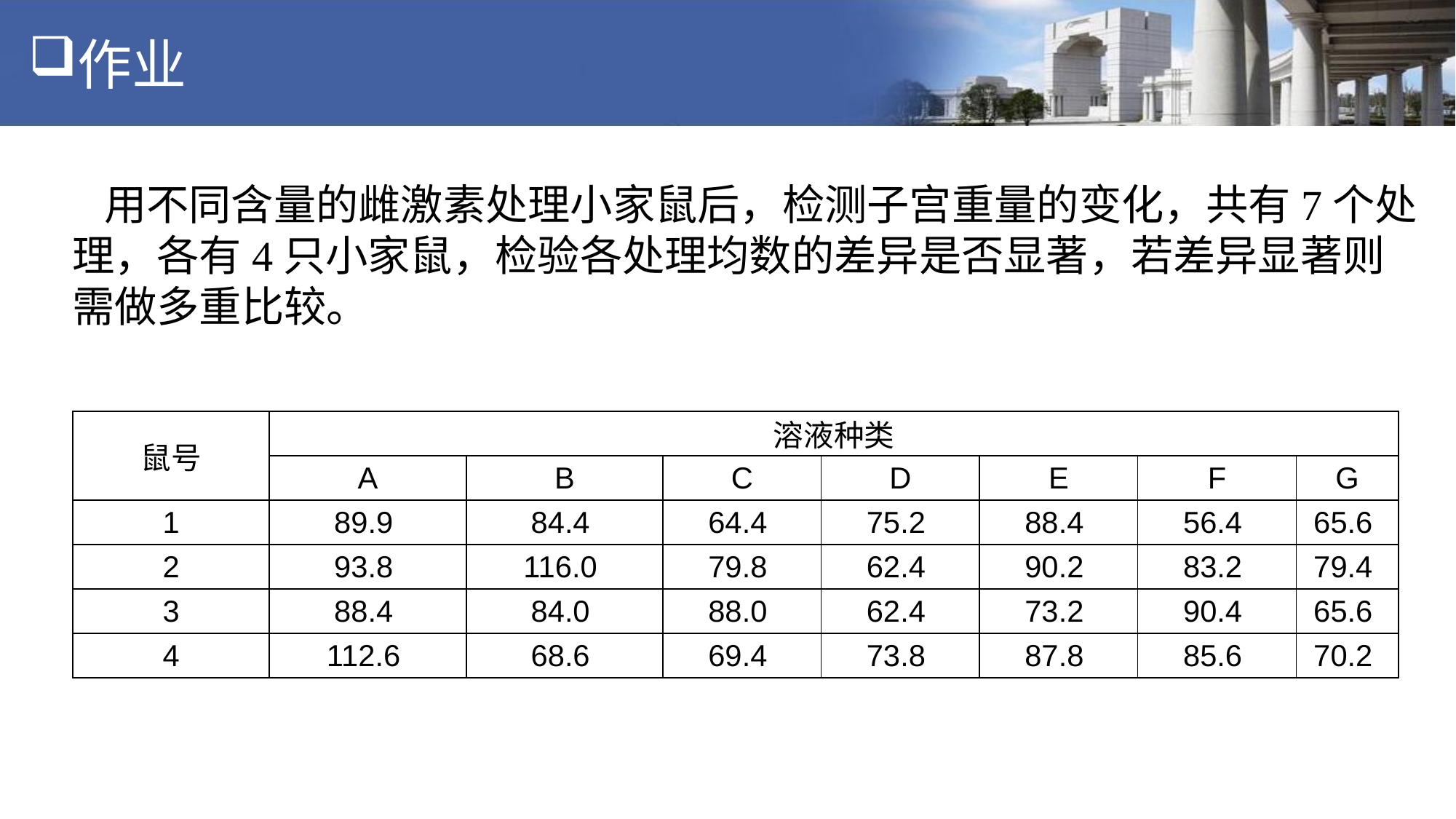

# 作业
用不同含量的雌激素处理小家鼠后，检测子宫重量的变化，共有7个处理，各有4只小家鼠，检验各处理均数的差异是否显著，若差异显著则需做多重比较。
| 鼠号 | 溶液种类 |  |  |  |  |  |  |
| --- | --- | --- | --- | --- | --- | --- | --- |
|  | A | B | C | D | E | F | G |
| 1 | 89.9 | 84.4 | 64.4 | 75.2 | 88.4 | 56.4 | 65.6 |
| 2 | 93.8 | 116.0 | 79.8 | 62.4 | 90.2 | 83.2 | 79.4 |
| 3 | 88.4 | 84.0 | 88.0 | 62.4 | 73.2 | 90.4 | 65.6 |
| 4 | 112.6 | 68.6 | 69.4 | 73.8 | 87.8 | 85.6 | 70.2 |